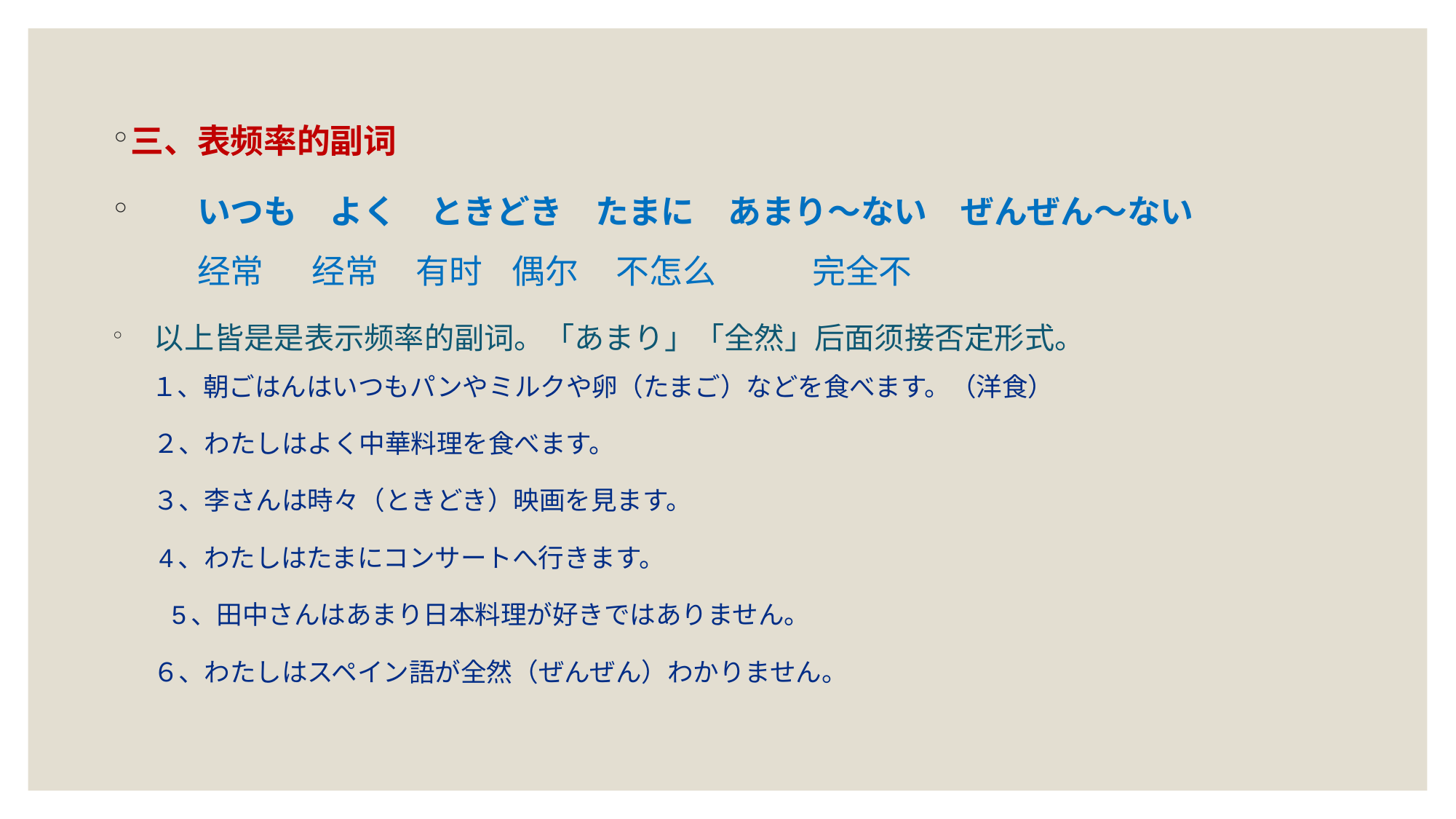

三、表频率的副词
　　いつも　よく　ときどき　たまに　あまり～ない　ぜんぜん～ない
　　经常　  经常     有时    偶尔     不怎么    　　完全不
　以上皆是是表示频率的副词。「あまり」「全然」后面须接否定形式。
　１、朝ごはんはいつもパンやミルクや卵（たまご）などを食べます。（洋食）
   ２、わたしはよく中華料理を食べます。
   ３、李さんは時々（ときどき）映画を見ます。
    4、わたしはたまにコンサートへ行きます。
 　5、田中さんはあまり日本料理が好きではありません。
   ６、わたしはスペイン語が全然（ぜんぜん）わかりません。